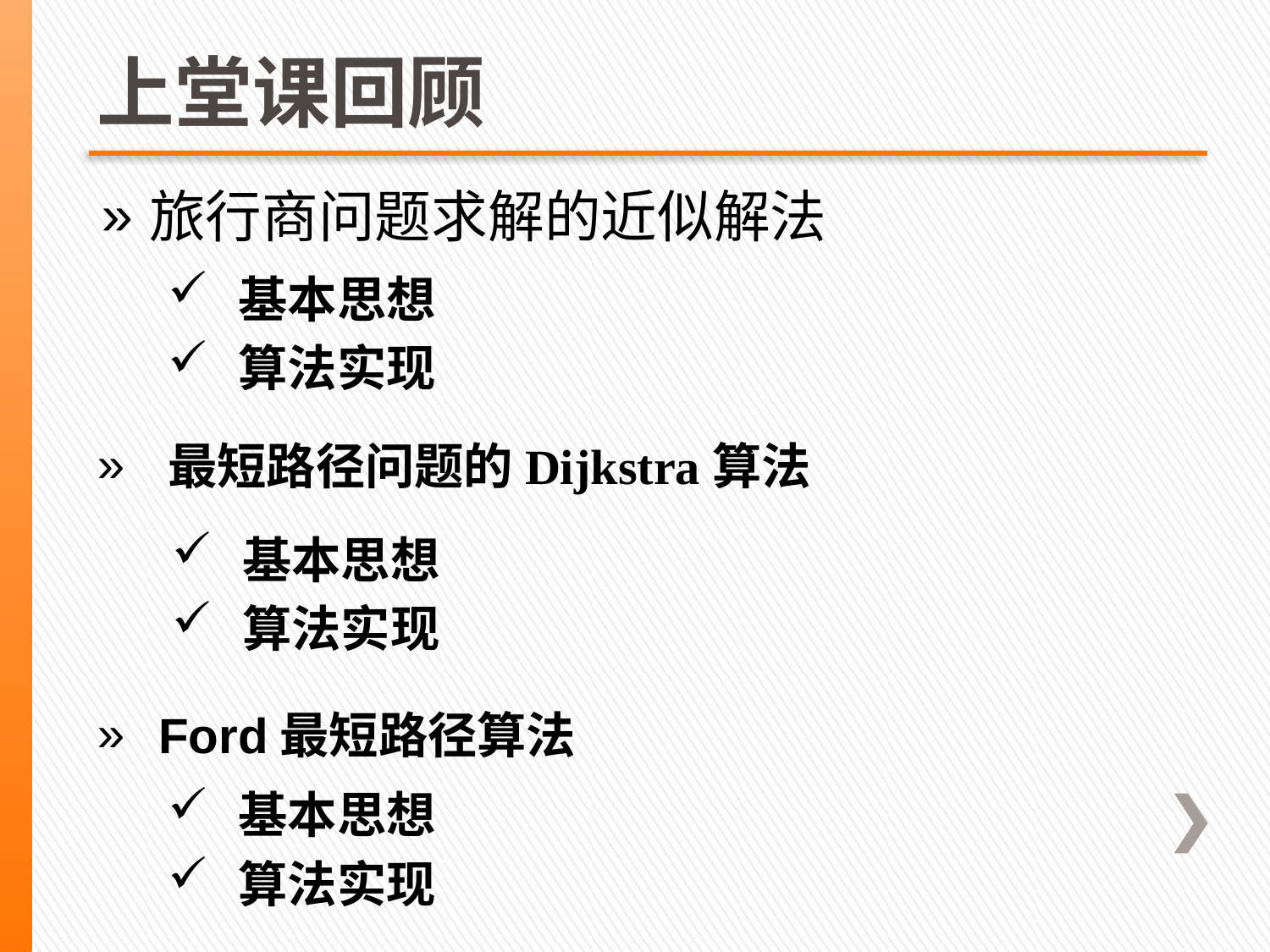

# 上堂课回顾
旅行商问题求解的近似解法

 基本思想
 算法实现

 最短路径问题的Dijkstra算法

 基本思想
 算法实现
 Ford最短路径算法

 基本思想
 算法实现